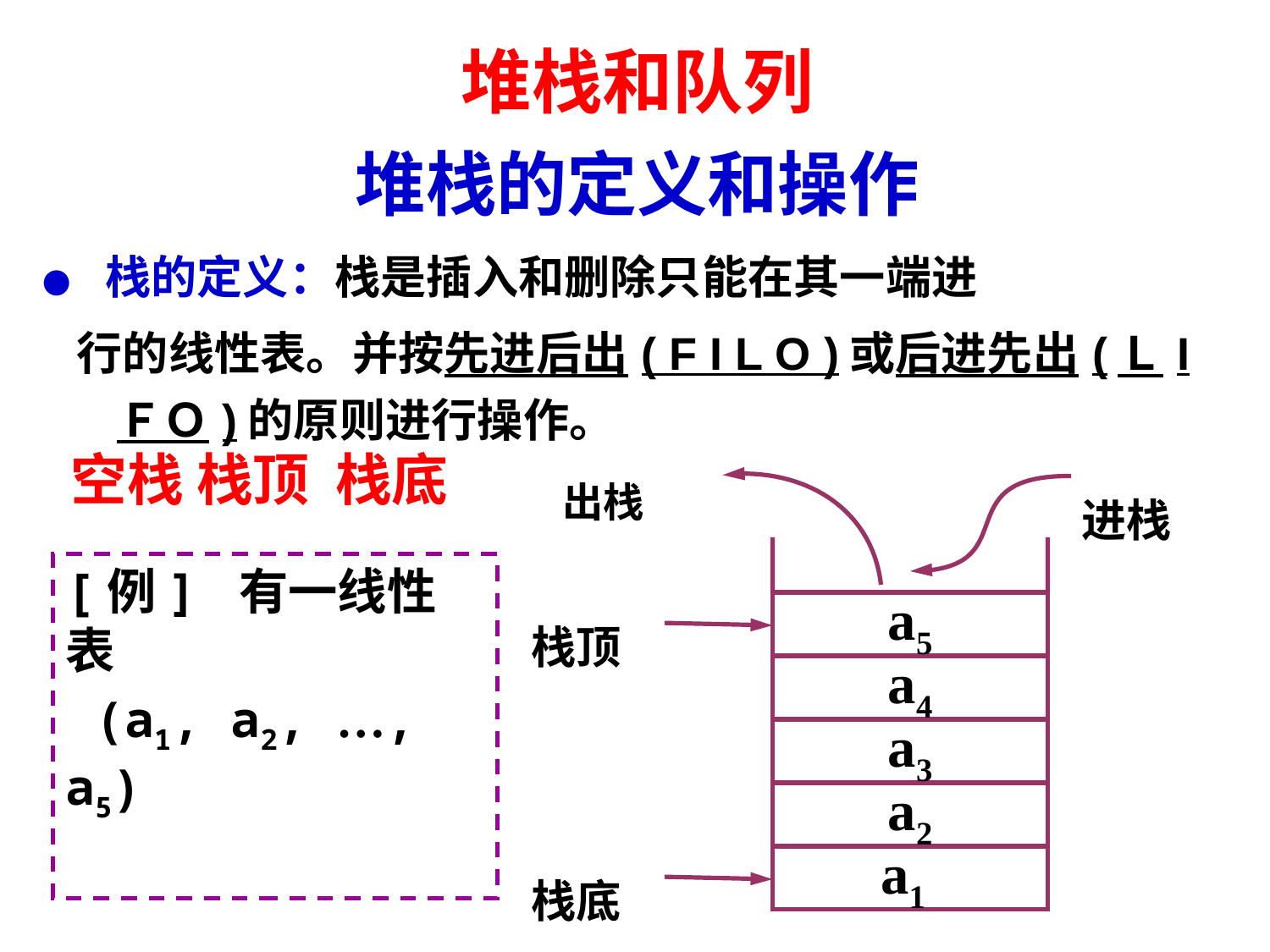

堆栈和队列
堆栈的定义和操作
 ●  栈的定义：栈是插入和删除只能在其一端进
   行的线性表。并按先进后出( F I L O )或后进先出(ＬIＦＯ)的原则进行操作。

出栈
进栈

栈顶
a5

a4
a3
a2
栈底
a1

 空栈 栈顶  栈底
[例] 有一线性表
 (a1, a2, …, a5)